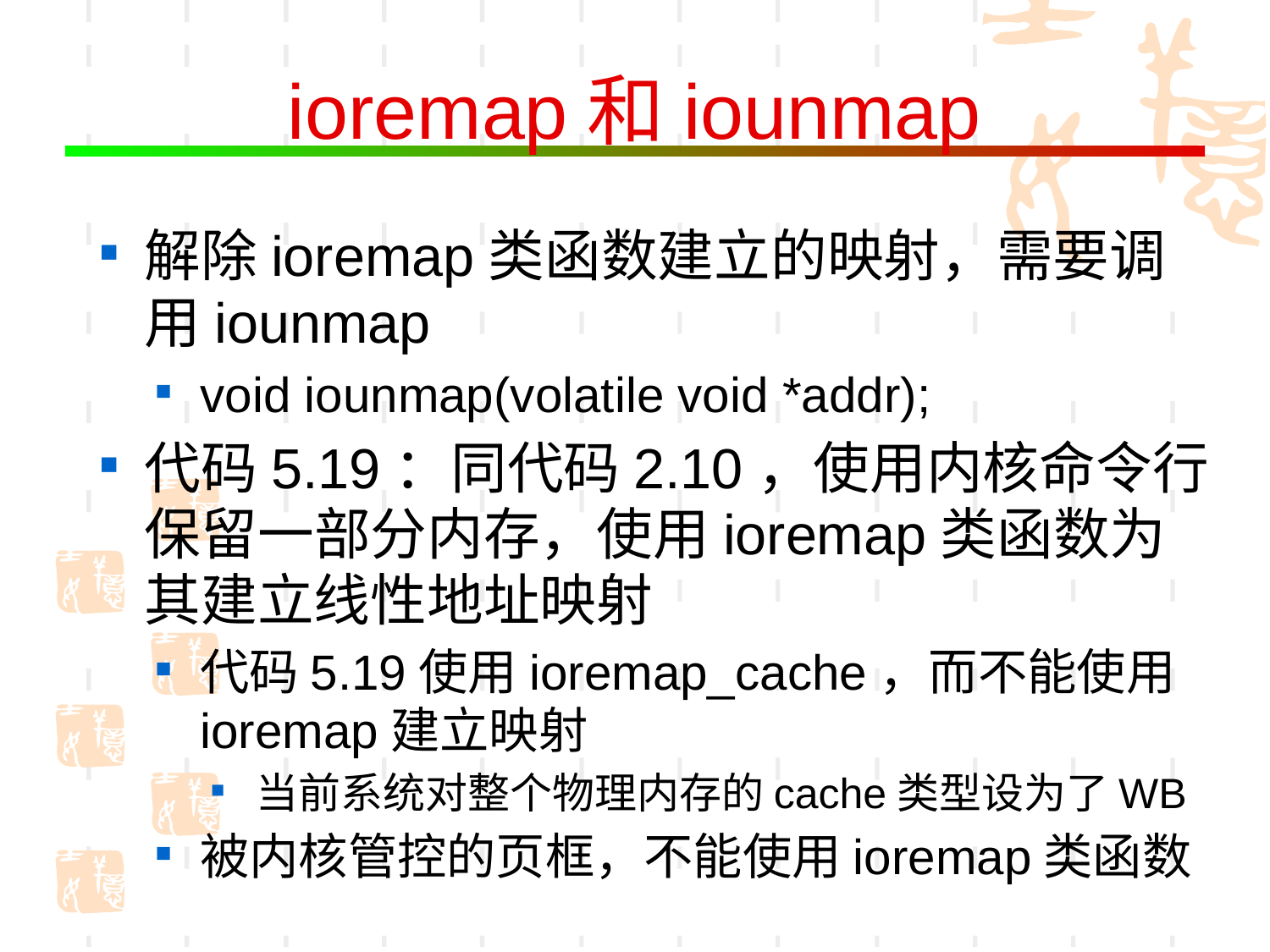

# ioremap和iounmap
解除ioremap类函数建立的映射，需要调用iounmap
void iounmap(volatile void *addr);
代码5.19：同代码2.10，使用内核命令行保留一部分内存，使用ioremap类函数为其建立线性地址映射
代码5.19使用ioremap_cache，而不能使用ioremap建立映射
当前系统对整个物理内存的cache类型设为了WB
被内核管控的页框，不能使用ioremap类函数